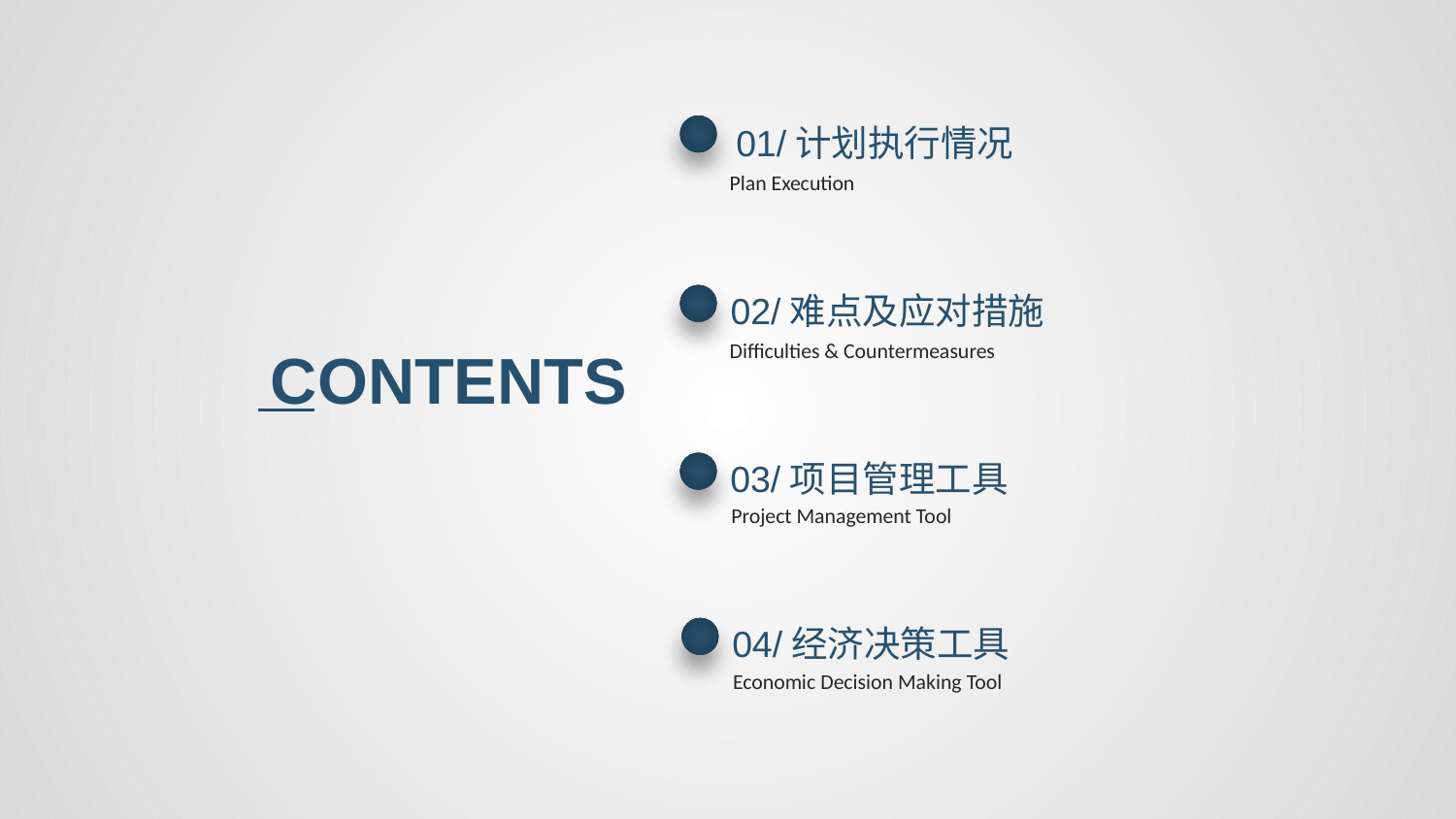

01/计划执行情况

Plan Execution
02/难点及应对措施

Difficulties & Countermeasures
CONTENTS
03/项目管理工具

Project Management Tool
04/经济决策工具

Economic Decision Making Tool